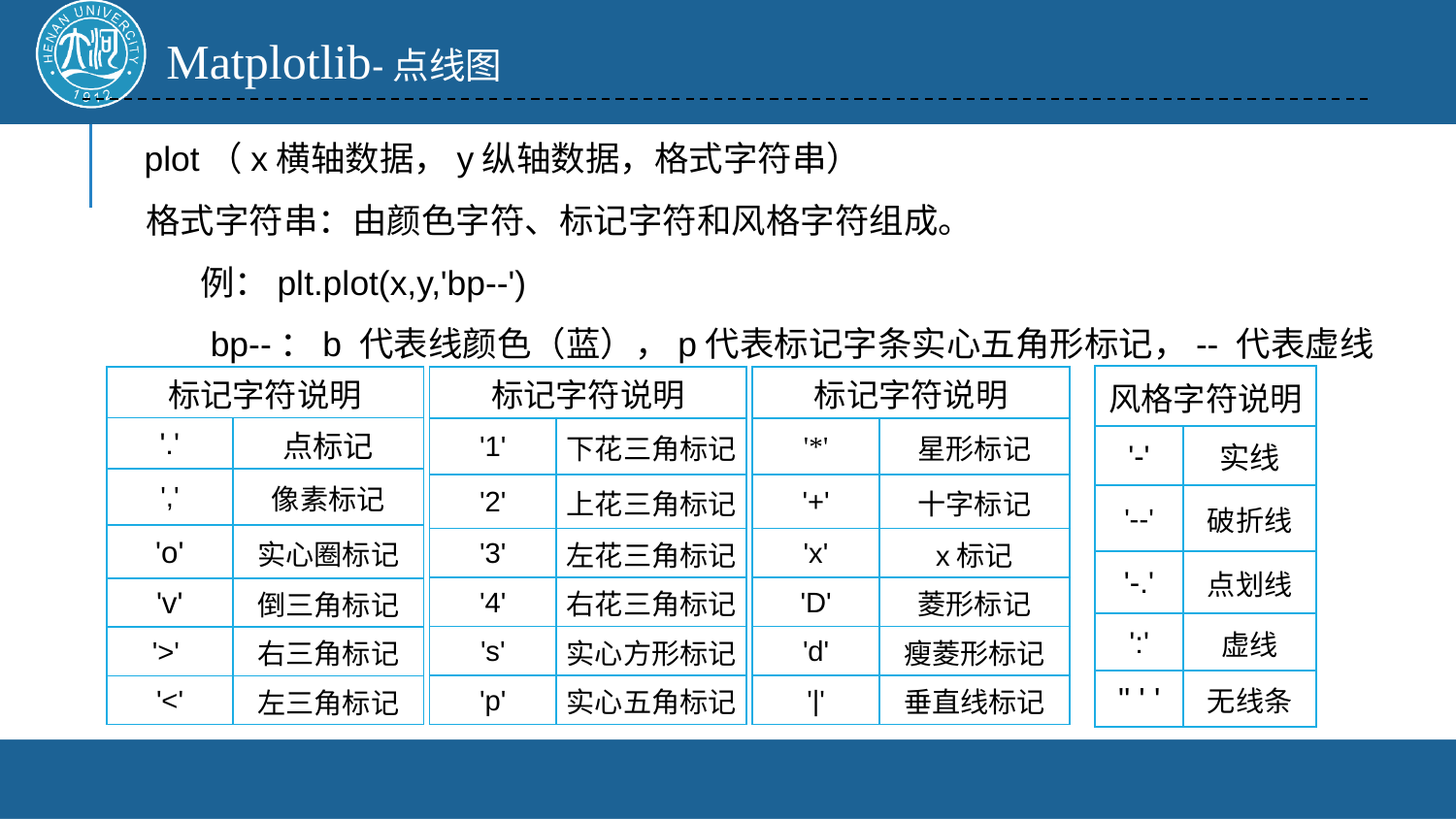

Matplotlib-点线图
    plot（x横轴数据，y纵轴数据，格式字符串）
    格式字符串：由颜色字符、标记字符和风格字符组成。
           例：plt.plot(x,y,'bp--')
           bp--：b 代表线颜色（蓝），p代表标记字条实心五角形标记，-- 代表虚线

| 风格字符说明 |  |
| --- | --- |
| '‐' | 实线 |
| '‐‐' | 破折线 |
| '‐.' | 点划线 |
| ':' | 虚线 |
| '' ' ' | 无线条 |
| 标记字符说明 |  |
| --- | --- |
| '1' | 下花三角标记 |
| '2' | 上花三角标记 |
| '3' | 左花三角标记 |
| '4' | 右花三角标记 |
| 's' | 实心方形标记 |
| 'p' | 实心五角标记 |
| 标记字符说明 |  |
| --- | --- |
| '\*' | 星形标记 |
| '+' | 十字标记 |
| 'x' | x标记 |
| 'D' | 菱形标记 |
| 'd' | 瘦菱形标记 |
| '|' | 垂直线标记 |
| 标记字符说明 |  |
| --- | --- |
| '.' | 点标记 |
| ',' | 像素标记 |
| 'o' | 实心圈标记 |
| 'v' | 倒三角标记 |
| '>' | 右三角标记 |
| '<' | 左三角标记 |